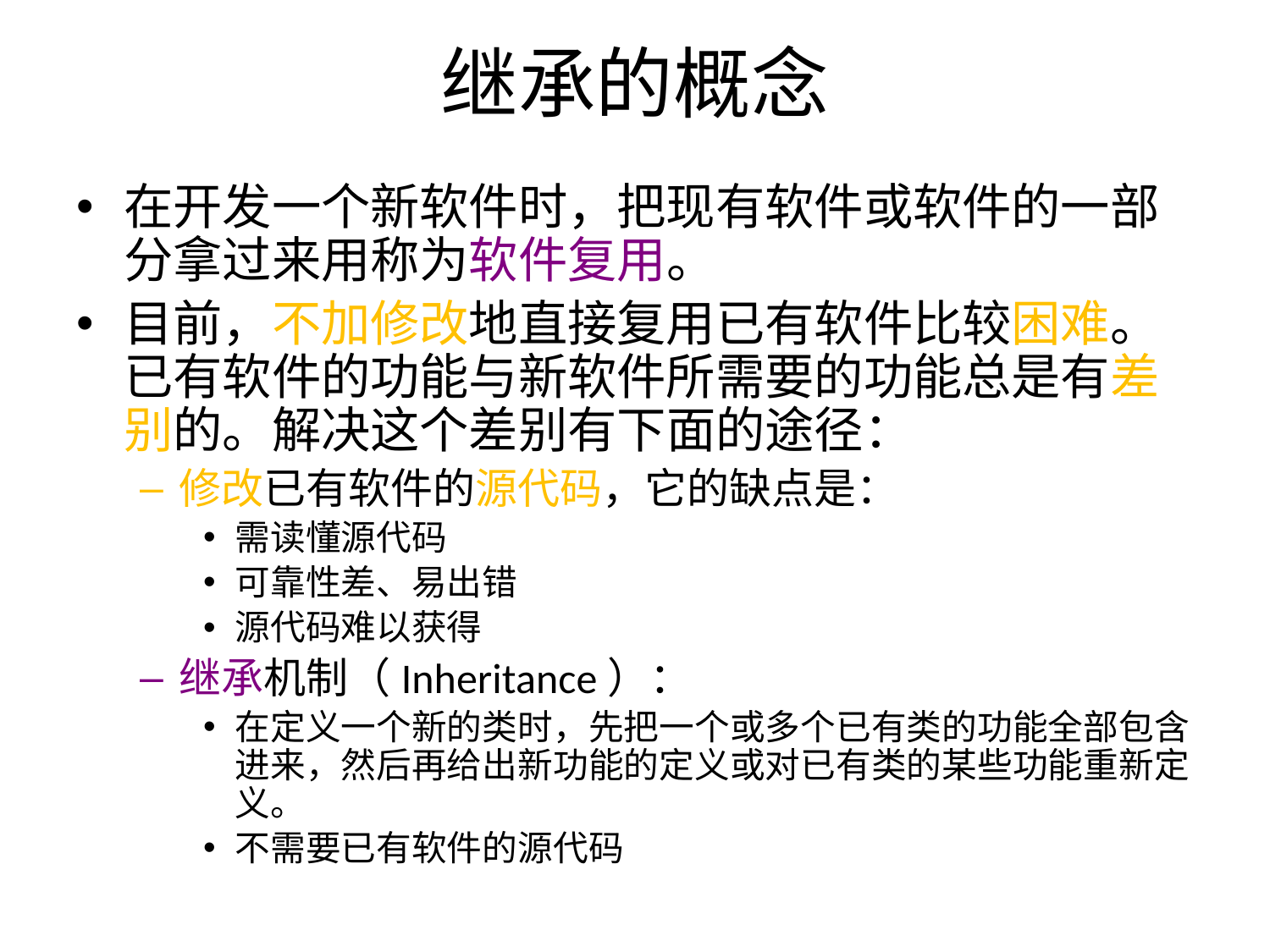

# 继承的概念
在开发一个新软件时，把现有软件或软件的一部分拿过来用称为软件复用。
目前，不加修改地直接复用已有软件比较困难。已有软件的功能与新软件所需要的功能总是有差别的。解决这个差别有下面的途径：
修改已有软件的源代码，它的缺点是：
需读懂源代码
可靠性差、易出错
源代码难以获得
继承机制（Inheritance）：
在定义一个新的类时，先把一个或多个已有类的功能全部包含进来，然后再给出新功能的定义或对已有类的某些功能重新定义。
不需要已有软件的源代码